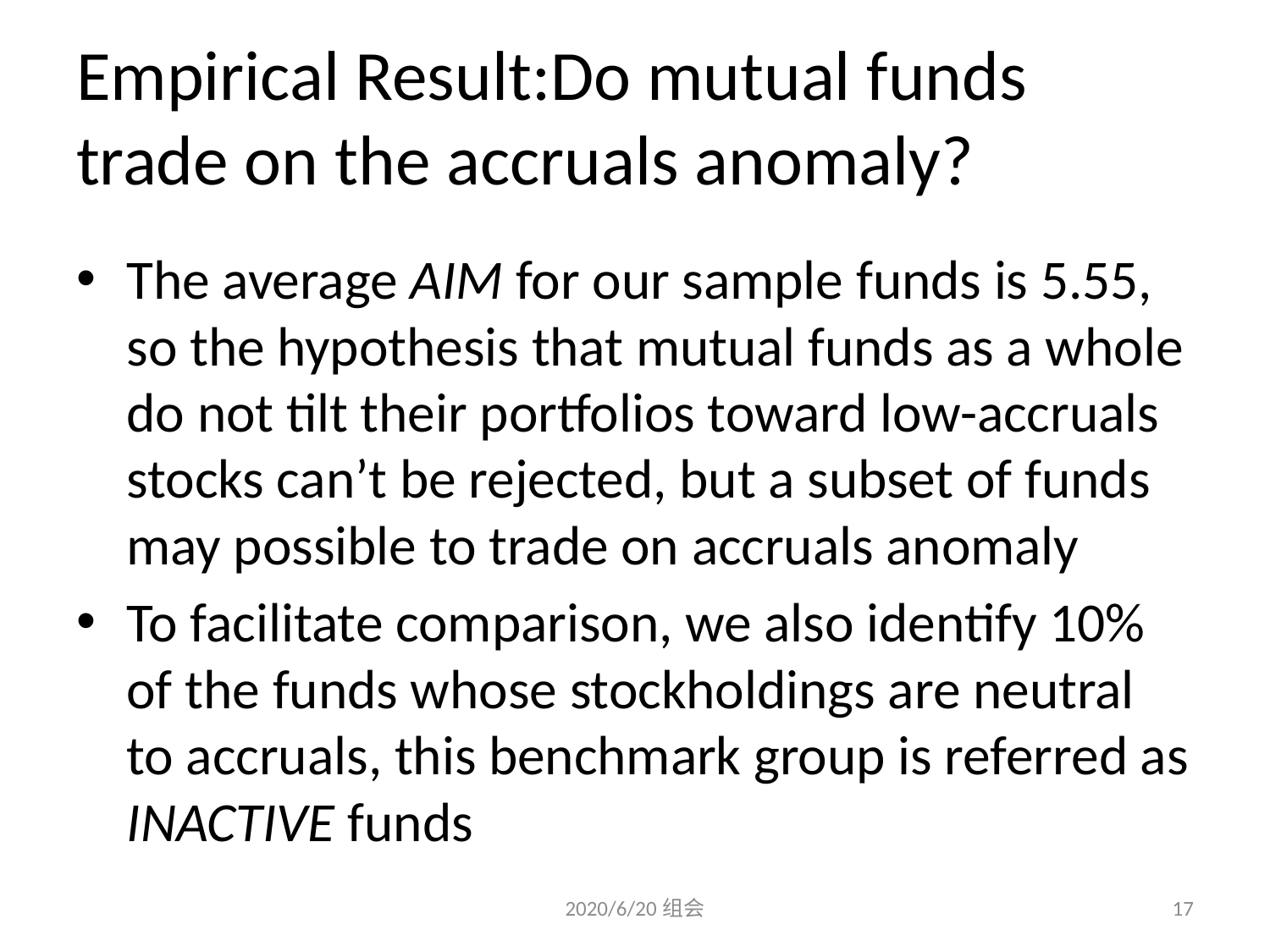

# Empirical Result:Do mutual funds trade on the accruals anomaly?
The average AIM for our sample funds is 5.55, so the hypothesis that mutual funds as a whole do not tilt their portfolios toward low-accruals stocks can’t be rejected, but a subset of funds may possible to trade on accruals anomaly
To facilitate comparison, we also identify 10% of the funds whose stockholdings are neutral to accruals, this benchmark group is referred as INACTIVE funds
2020/6/20组会
17